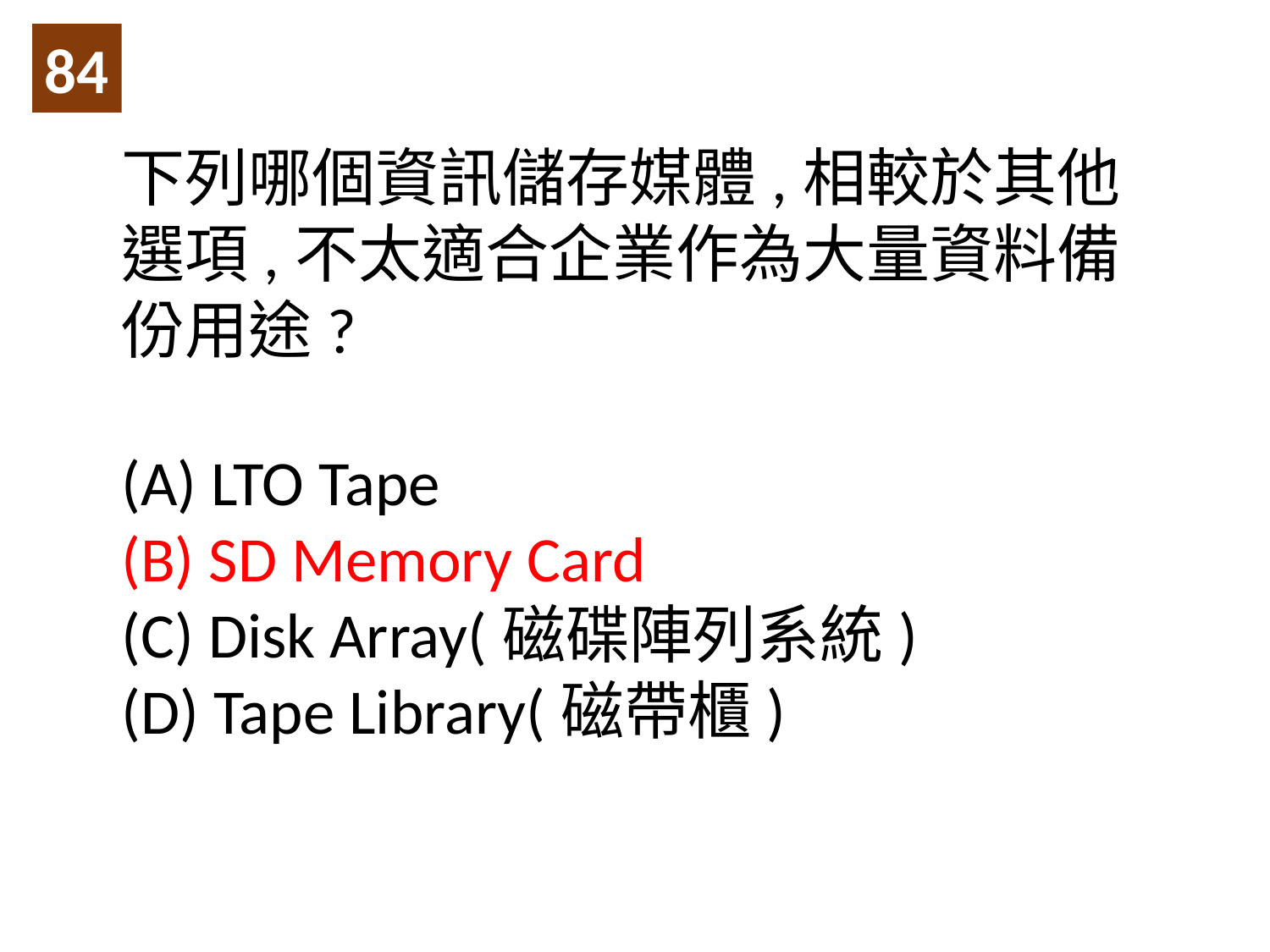

84
下列哪個資訊儲存媒體,相較於其他選項,不太適合企業作為大量資料備份用途?

(A) LTO Tape
(B) SD Memory Card
(C) Disk Array(磁碟陣列系統)
(D) Tape Library(磁帶櫃)